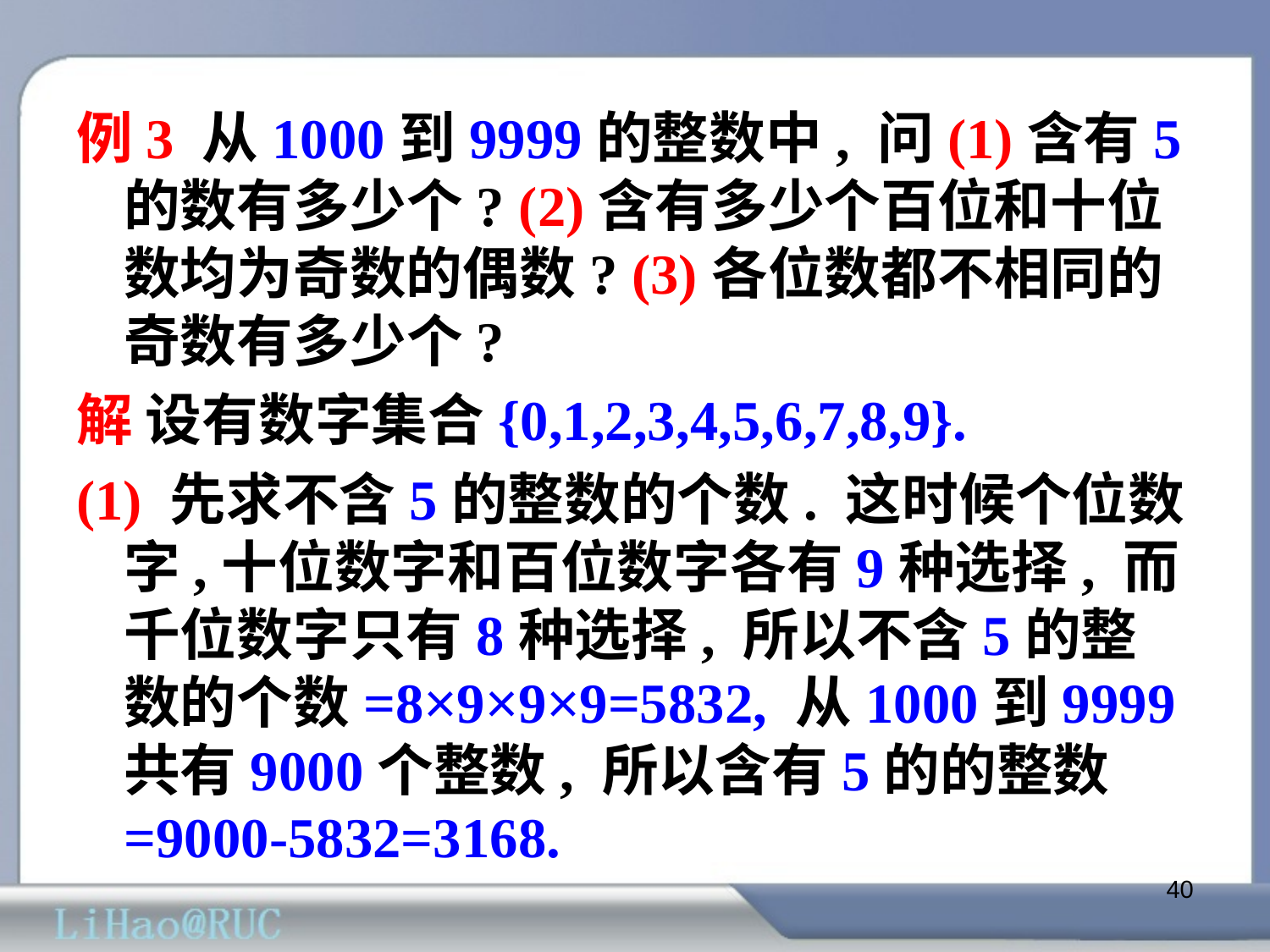

例3 从1000到9999的整数中, 问(1)含有5的数有多少个? (2)含有多少个百位和十位数均为奇数的偶数? (3)各位数都不相同的奇数有多少个?
解 设有数字集合{0,1,2,3,4,5,6,7,8,9}.
(1) 先求不含5的整数的个数. 这时候个位数字,十位数字和百位数字各有9种选择, 而千位数字只有8种选择, 所以不含5的整数的个数=8×9×9×9=5832, 从1000到9999共有9000个整数, 所以含有5的的整数=9000-5832=3168.
40